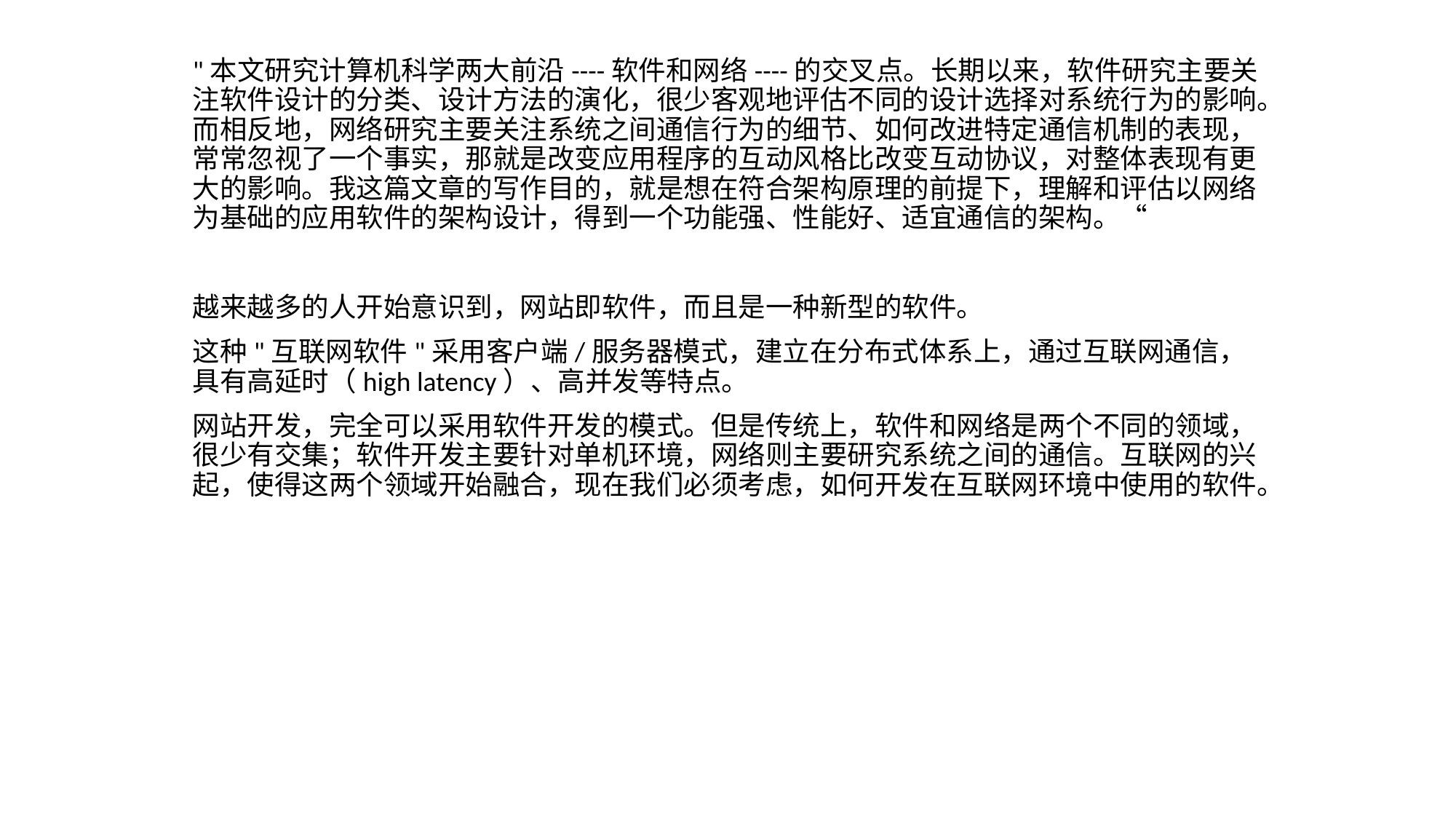

"本文研究计算机科学两大前沿----软件和网络----的交叉点。长期以来，软件研究主要关注软件设计的分类、设计方法的演化，很少客观地评估不同的设计选择对系统行为的影响。而相反地，网络研究主要关注系统之间通信行为的细节、如何改进特定通信机制的表现，常常忽视了一个事实，那就是改变应用程序的互动风格比改变互动协议，对整体表现有更大的影响。我这篇文章的写作目的，就是想在符合架构原理的前提下，理解和评估以网络为基础的应用软件的架构设计，得到一个功能强、性能好、适宜通信的架构。“

越来越多的人开始意识到，网站即软件，而且是一种新型的软件。
这种"互联网软件"采用客户端/服务器模式，建立在分布式体系上，通过互联网通信，具有高延时（high latency）、高并发等特点。
网站开发，完全可以采用软件开发的模式。但是传统上，软件和网络是两个不同的领域，很少有交集；软件开发主要针对单机环境，网络则主要研究系统之间的通信。互联网的兴起，使得这两个领域开始融合，现在我们必须考虑，如何开发在互联网环境中使用的软件。